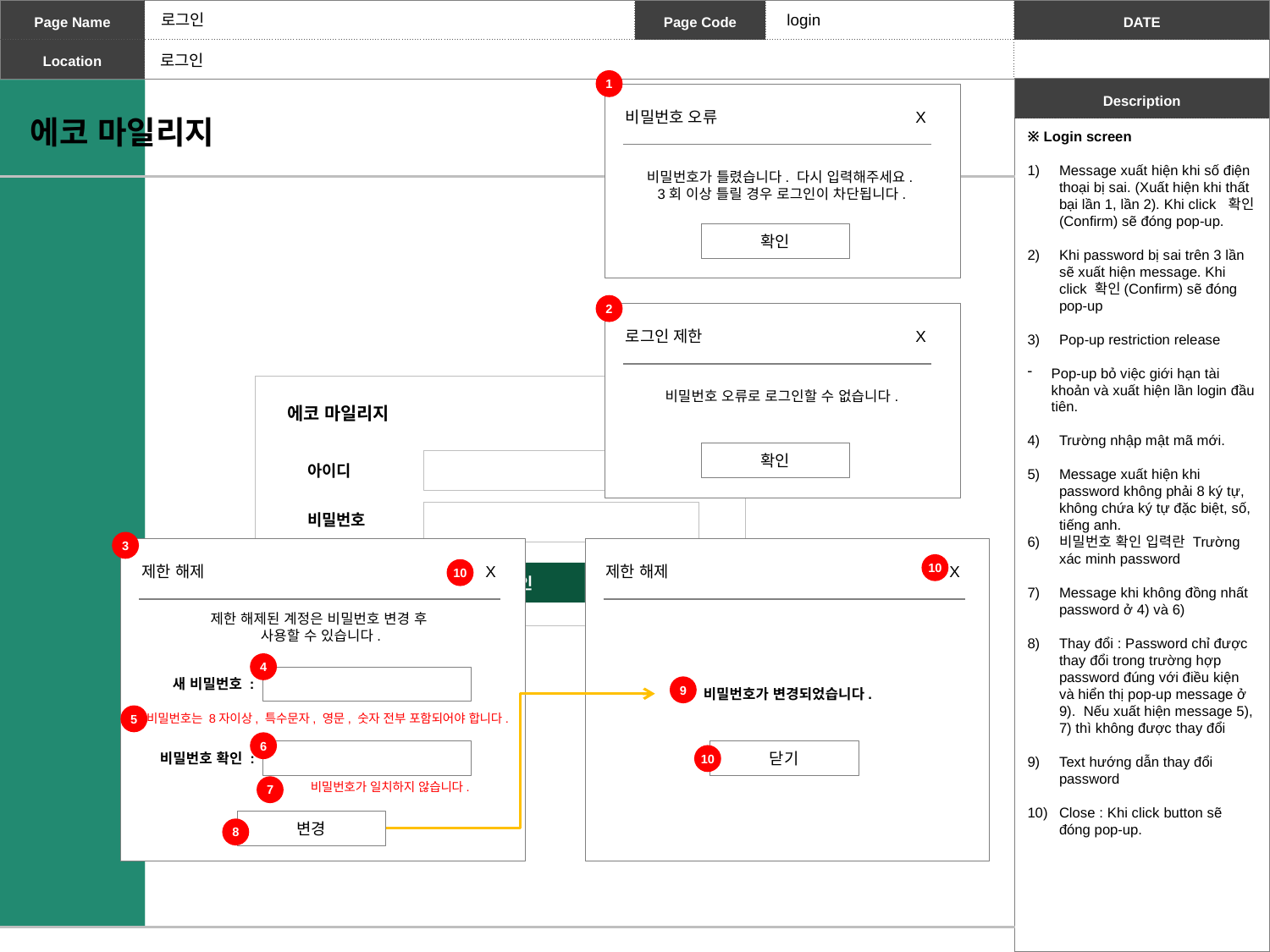

로그인
login
로그인
1

비밀번호 오류
X
비밀번호가 틀렸습니다. 다시 입력해주세요.
3회 이상 틀릴 경우 로그인이 차단됩니다.
확인
에코 마일리지
※ Login screen

Message xuất hiện khi số điện thoại bị sai. (Xuất hiện khi thất bại lần 1, lần 2). Khi click  확인 (Confirm) sẽ đóng pop-up.

Khi password bị sai trên 3 lần sẽ xuất hiện message. Khi click 확인(Confirm) sẽ đóng pop-up

Pop-up restriction release

Pop-up bỏ việc giới hạn tài khoản và xuất hiện lần login đầu tiên.

Trường nhập mật mã mới.

Message xuất hiện khi password không phải 8 ký tự, không chứa ký tự đặc biệt, số, tiếng anh.
비밀번호 확인 입력란 Trường xác minh password

Message khi không đồng nhất password ở 4) và 6)

Thay đổi : Password chỉ được thay đổi trong trường hợp password đúng với điều kiện và hiển thị pop-up message ở 9).  Nếu xuất hiện message 5), 7) thì không được thay đổi

Text hướng dẫn thay đổi password

Close : Khi click button sẽ đóng pop-up.

2

로그인 제한
X
비밀번호 오류로 로그인할 수 없습니다.
확인

에코 마일리지

아이디

비밀번호
3

제한 해제
X
제한 해제
X
10
10
로그인
제한 해제된 계정은 비밀번호 변경 후
사용할 수 있습니다.
4

새 비밀번호 :
9
비밀번호가 변경되었습니다.
비밀번호는 8자이상, 특수문자, 영문, 숫자 전부 포함되어야 합니다.
5
6

닫기
비밀번호 확인 :
10
비밀번호가 일치하지 않습니다.
7
변경
8